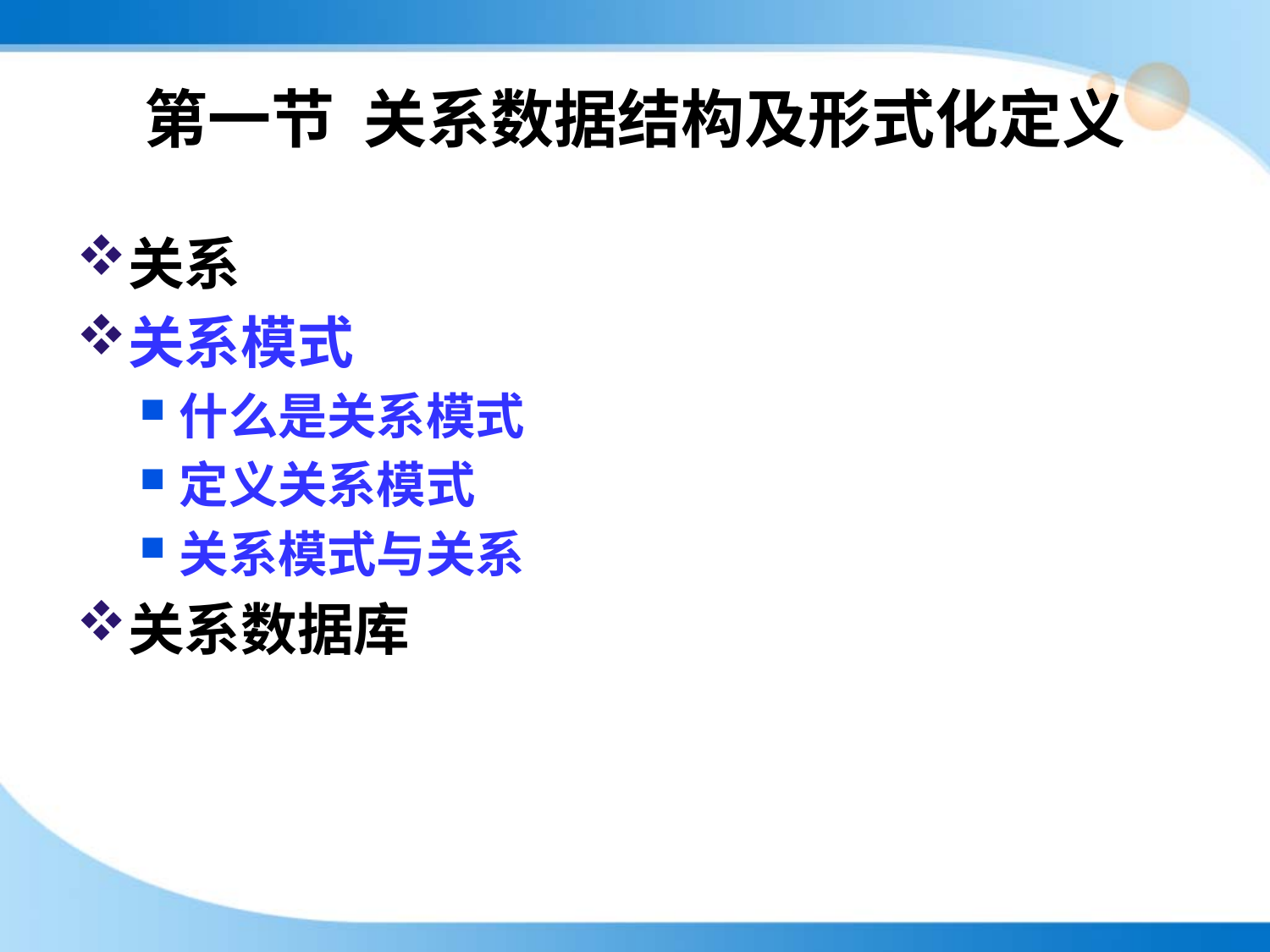

# 第一节  关系数据结构及形式化定义
关系
关系模式
什么是关系模式
定义关系模式
关系模式与关系
关系数据库